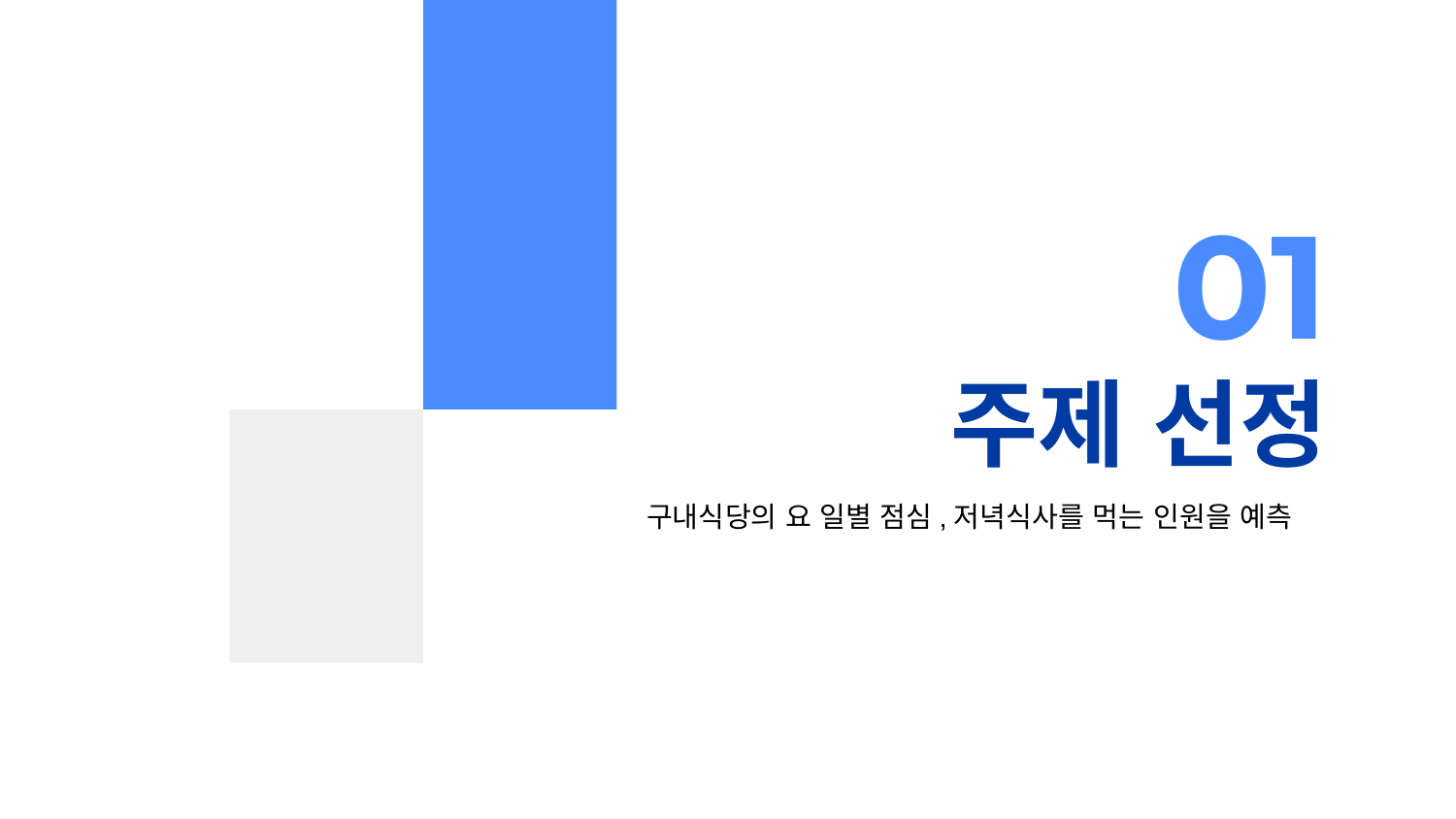

01
# 주제 선정
구내식당의 요 일별 점심,저녁식사를 먹는 인원을 예측